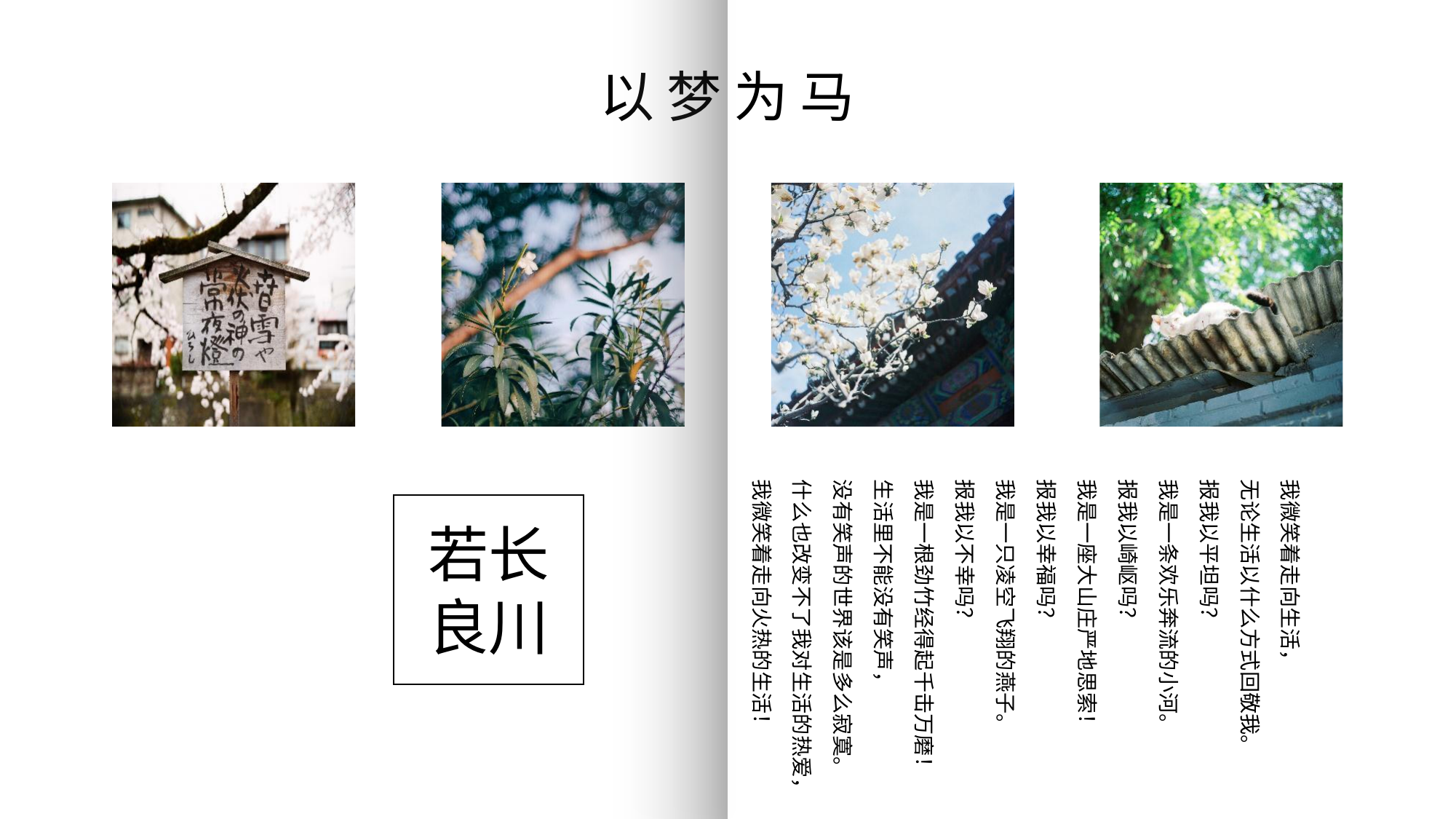

以 梦 为 马

我微笑着走向生活，
无论生活以什么方式回敬我。
报我以平坦吗？
我是一条欢乐奔流的小河。
报我以崎岖吗？
我是一座大山庄严地思索！
报我以幸福吗？
我是一只凌空飞翔的燕子。
报我以不幸吗？
我是一根劲竹经得起千击万磨！
生活里不能没有笑声，
没有笑声的世界该是多么寂寞。
什么也改变不了我对生活的热爱，
我微笑着走向火热的生活！

若长良川